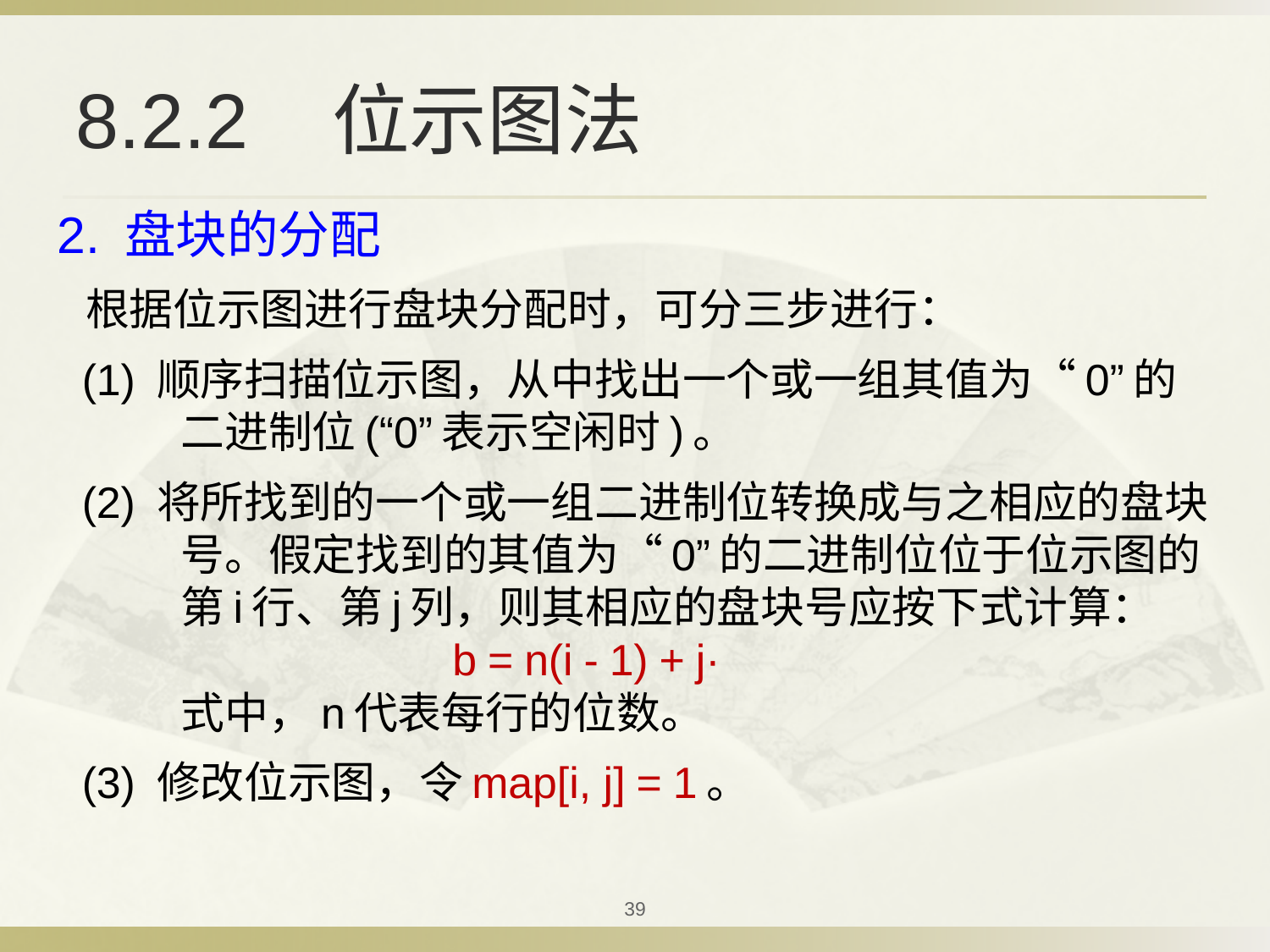

# 8.2.2   位示图法
2. 盘块的分配
  根据位示图进行盘块分配时，可分三步进行：
  (1) 顺序扫描位示图，从中找出一个或一组其值为“0”的二进制位(“0”表示空闲时)。
  (2) 将所找到的一个或一组二进制位转换成与之相应的盘块号。假定找到的其值为“0”的二进制位位于位示图的第i行、第j列，则其相应的盘块号应按下式计算：
　　　　　　b = n(i - 1) + j·
式中，n代表每行的位数。
  (3) 修改位示图，令map[i, j] = 1。
39